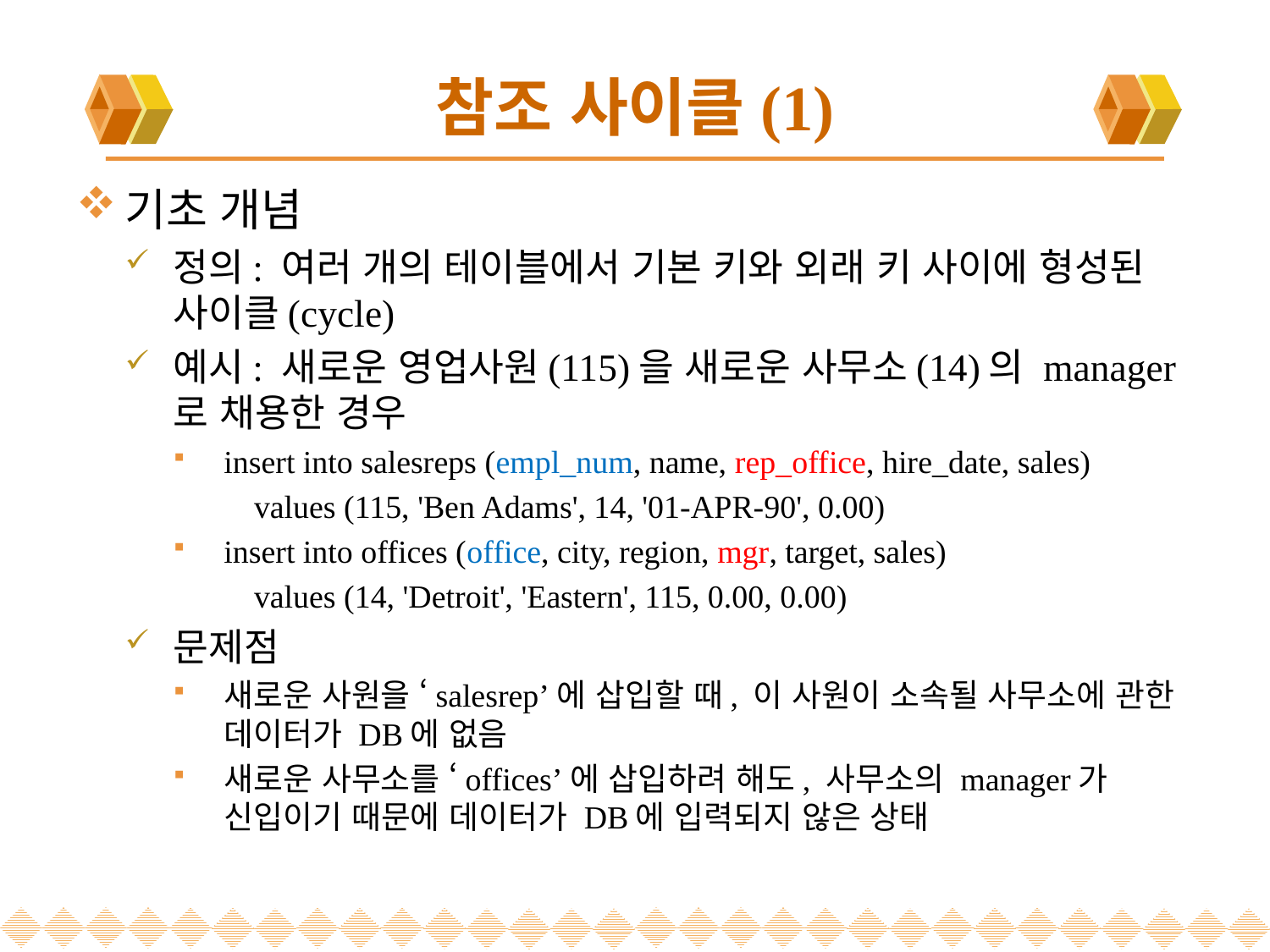

# 참조 사이클(1)
기초 개념
정의: 여러 개의 테이블에서 기본 키와 외래 키 사이에 형성된 사이클(cycle)
예시: 새로운 영업사원(115)을 새로운 사무소(14)의 manager로 채용한 경우
insert into salesreps (empl_num, name, rep_office, hire_date, sales)
          values (115, 'Ben Adams', 14, '01-APR-90', 0.00)
insert into offices (office, city, region, mgr, target, sales)
          values (14, 'Detroit', 'Eastern', 115, 0.00, 0.00)
문제점
새로운 사원을 ‘salesrep’에 삽입할 때, 이 사원이 소속될 사무소에 관한 데이터가 DB에 없음
새로운 사무소를 ‘offices’에 삽입하려 해도, 사무소의 manager가 신입이기 때문에 데이터가 DB에 입력되지 않은 상태